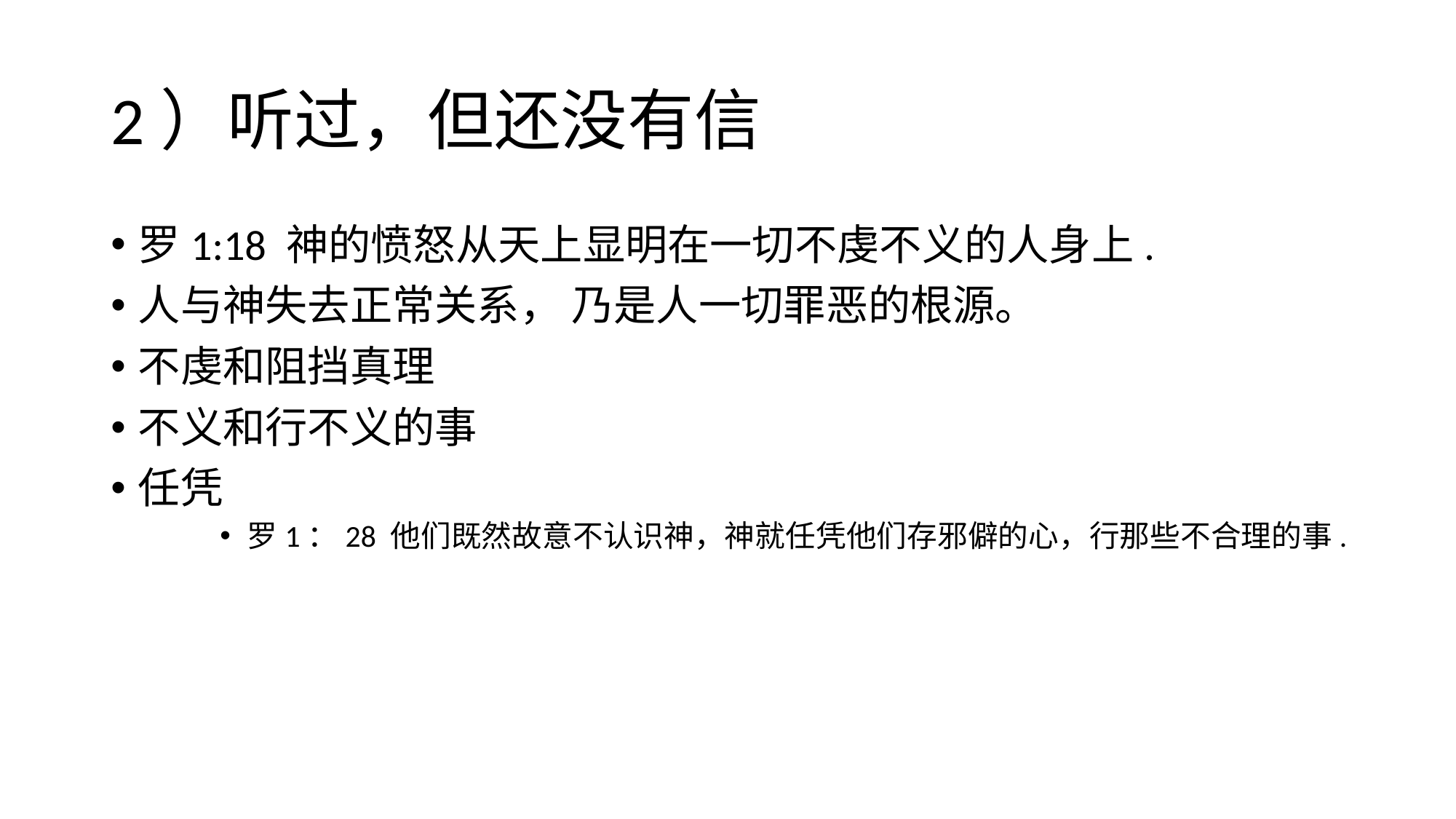

# 2）听过，但还没有信
罗1:18 神的愤怒从天上显明在一切不虔不义的人身上.
人与神失去正常关系， 乃是人一切罪恶的根源。
不虔和阻挡真理
不义和行不义的事
任凭
罗1：28 他们既然故意不认识神，神就任凭他们存邪僻的心，行那些不合理的事.